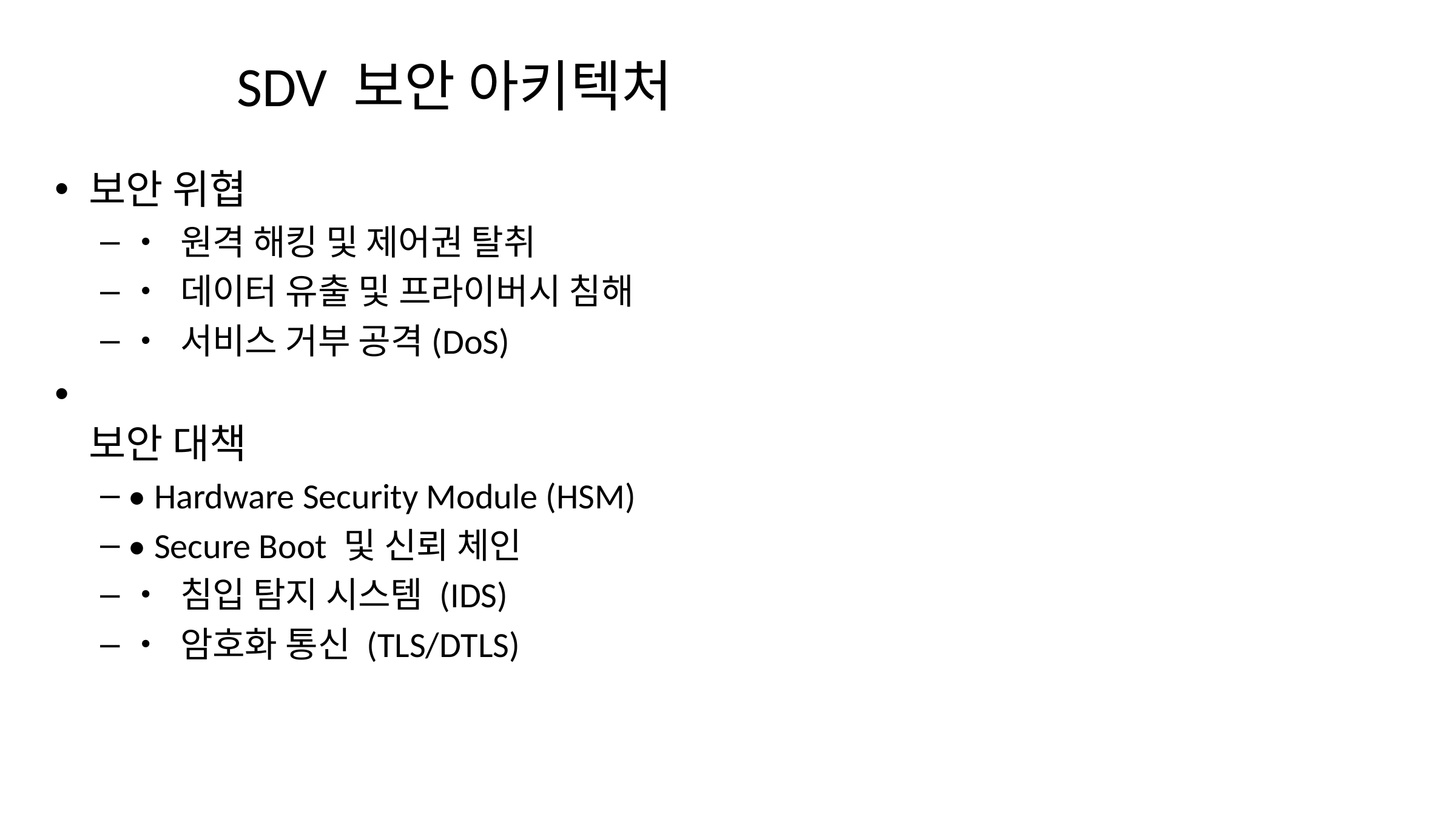

# SDV 보안 아키텍처
보안 위협
• 원격 해킹 및 제어권 탈취
• 데이터 유출 및 프라이버시 침해
• 서비스 거부 공격(DoS)
보안 대책
• Hardware Security Module (HSM)
• Secure Boot 및 신뢰 체인
• 침입 탐지 시스템 (IDS)
• 암호화 통신 (TLS/DTLS)